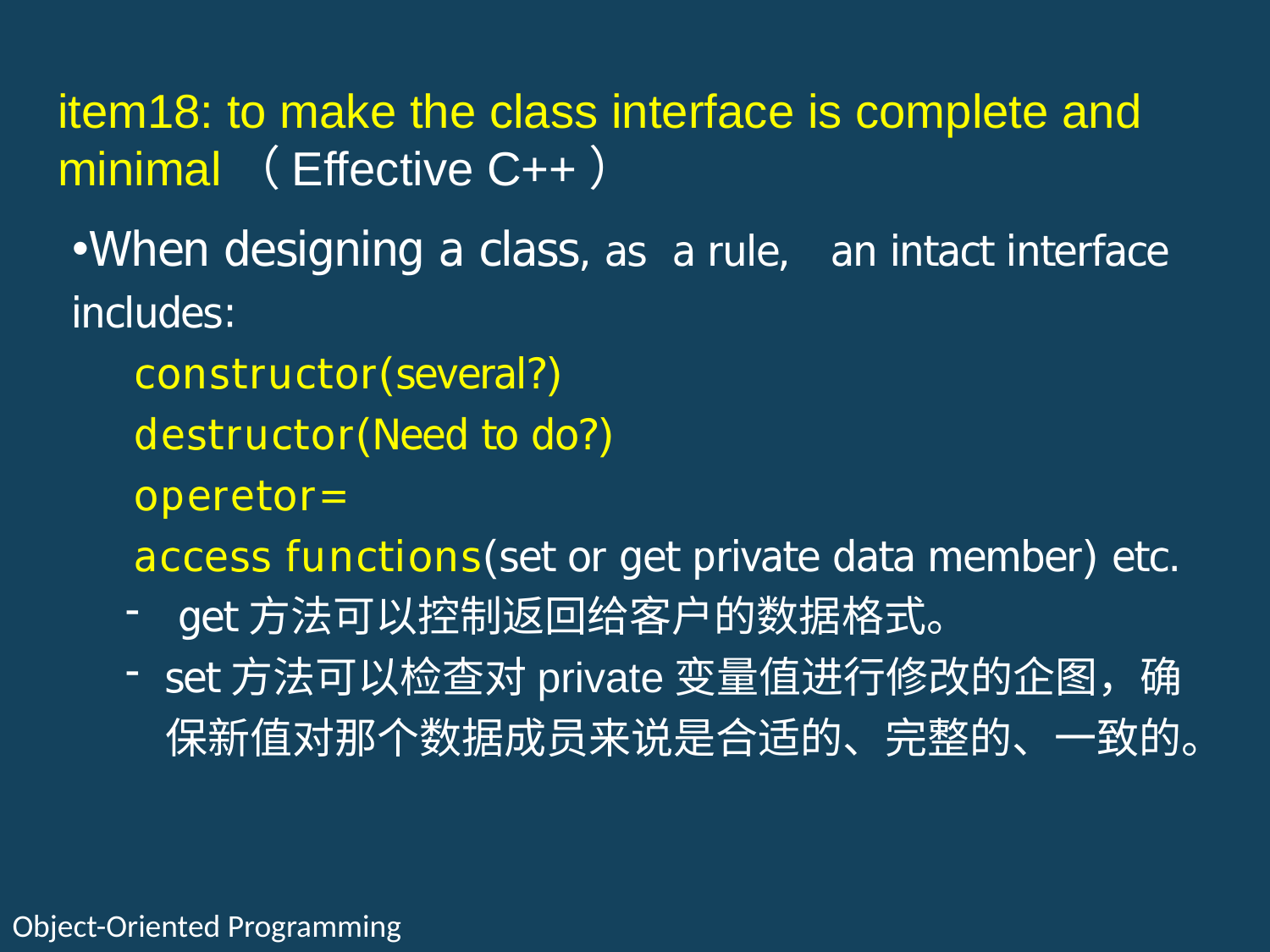

# item18: to make the class interface is complete and minimal（Effective C++）
When designing a class, as  a rule,   an intact interface includes:
constructor(several?)
destructor(Need to do?)
operetor=
access functions(set or get private data member) etc.
get方法可以控制返回给客户的数据格式。
set方法可以检查对private变量值进行修改的企图，确保新值对那个数据成员来说是合适的、完整的、一致的。
Object-Oriented Programming